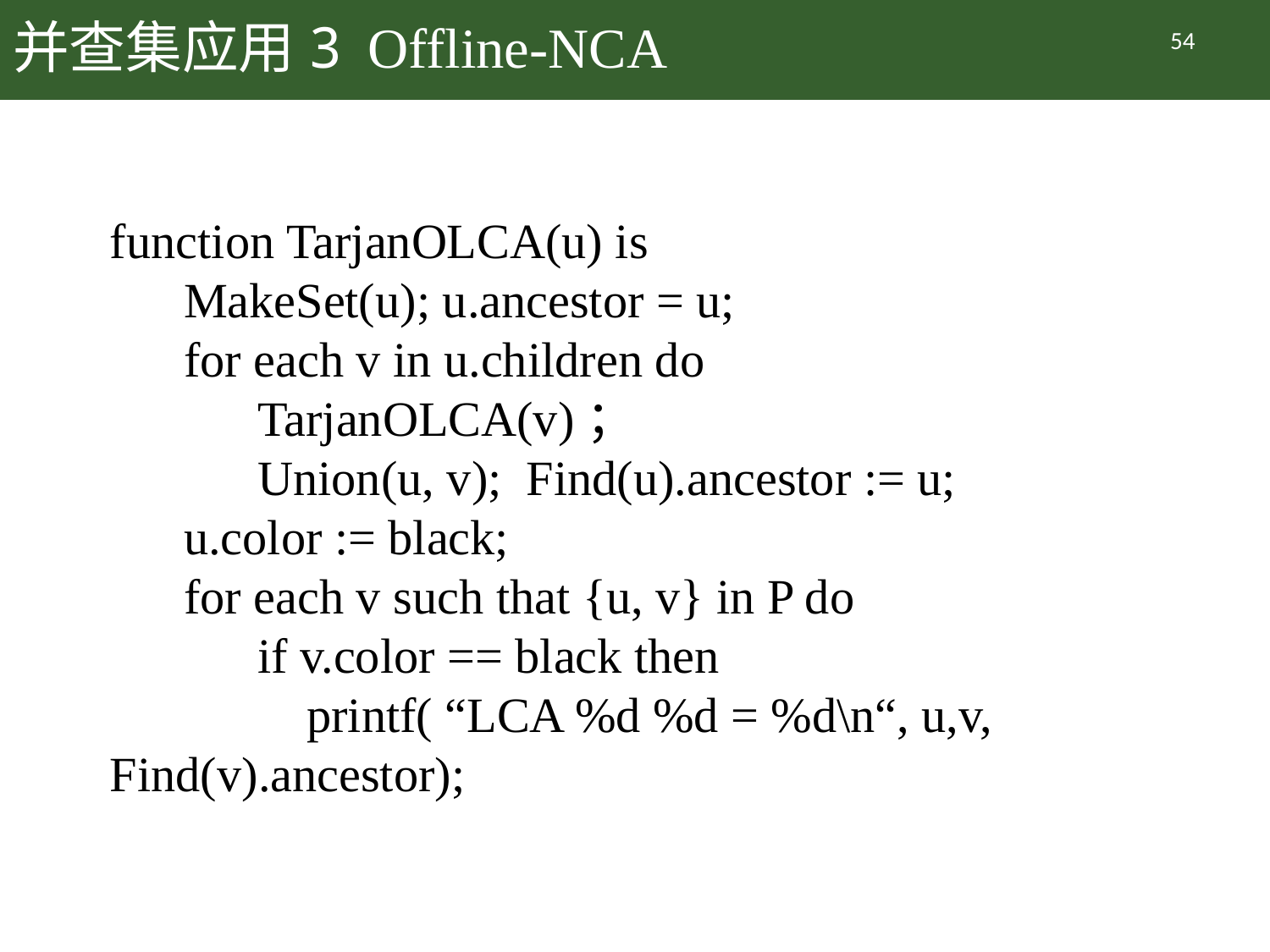

# 并查集应用3  Offline-NCA
54
function TarjanOLCA(u) is
      MakeSet(u); u.ancestor = u;
      for each v in u.children do
            TarjanOLCA(v)；
            Union(u, v);  Find(u).ancestor := u;
      u.color := black;
      for each v such that {u, v} in P do
            if v.color == black then
                printf( “LCA %d %d = %d\n“, u,v,    Find(v).ancestor);